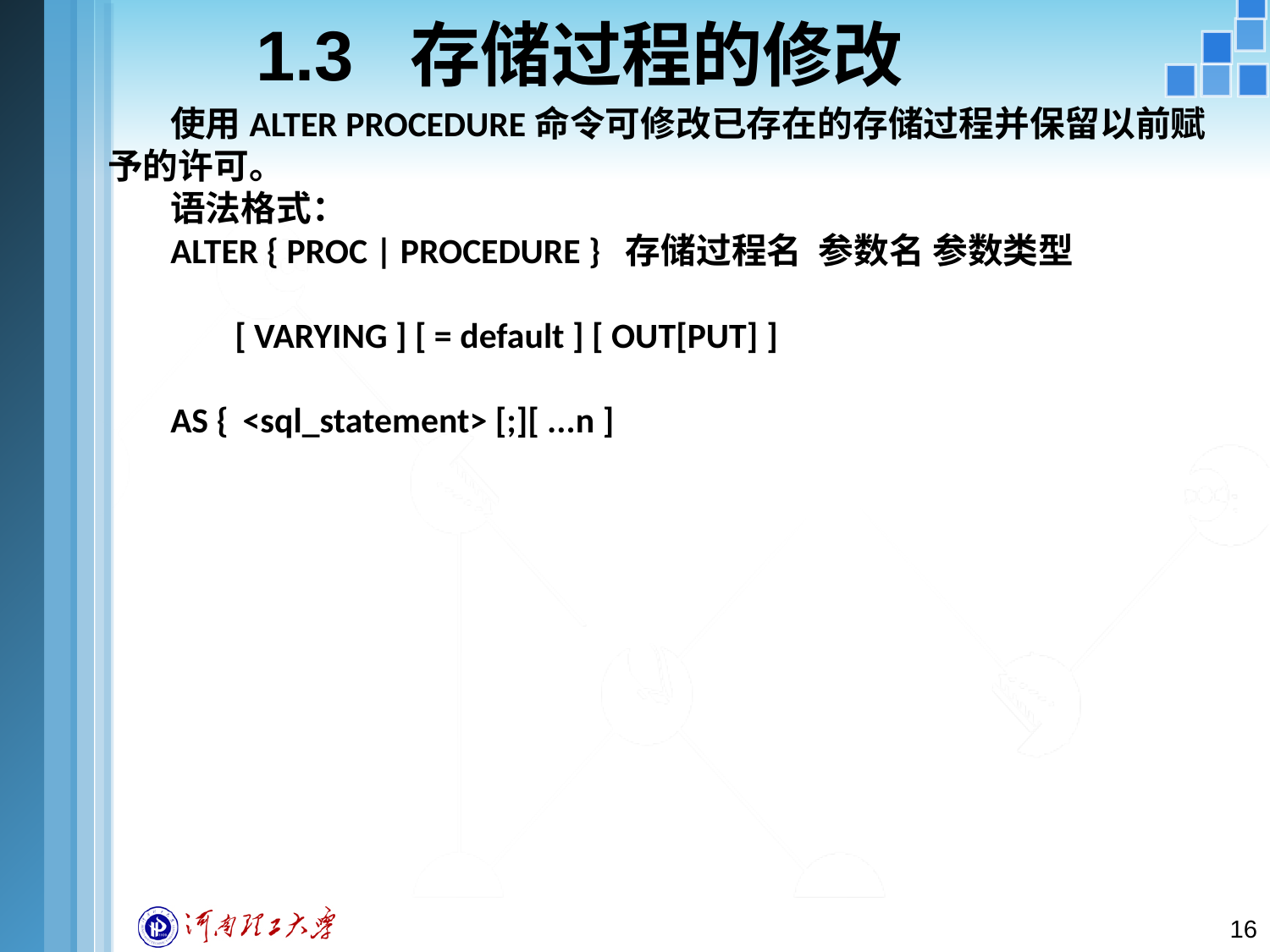

# 1.3  存储过程的修改
使用ALTER PROCEDURE命令可修改已存在的存储过程并保留以前赋予的许可。
语法格式：
ALTER { PROC | PROCEDURE }  存储过程名  参数名 参数类型
	[ VARYING ] [ = default ] [ OUT[PUT] ]
AS {	 <sql_statement> [;][ ...n ]